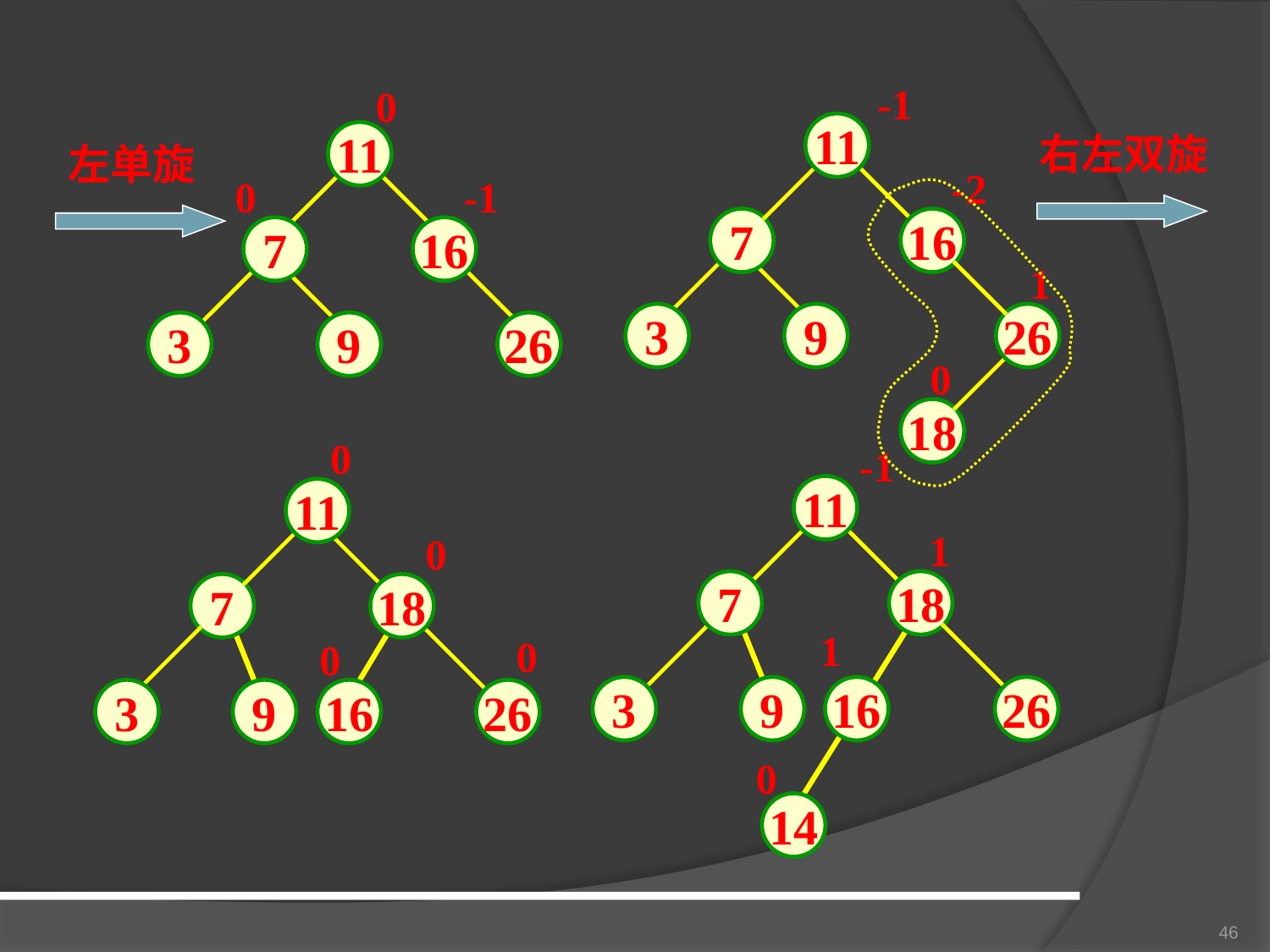

-1
11
-2

7
16

1

3
9
26
0

18
0
11
0

-1

7
16

3
9
26
右左双旋
左单旋

0
11
0

7
18

0

3
9
16
26
-1
11
1

7
18

1

3
9
16
26
14
0
0
46